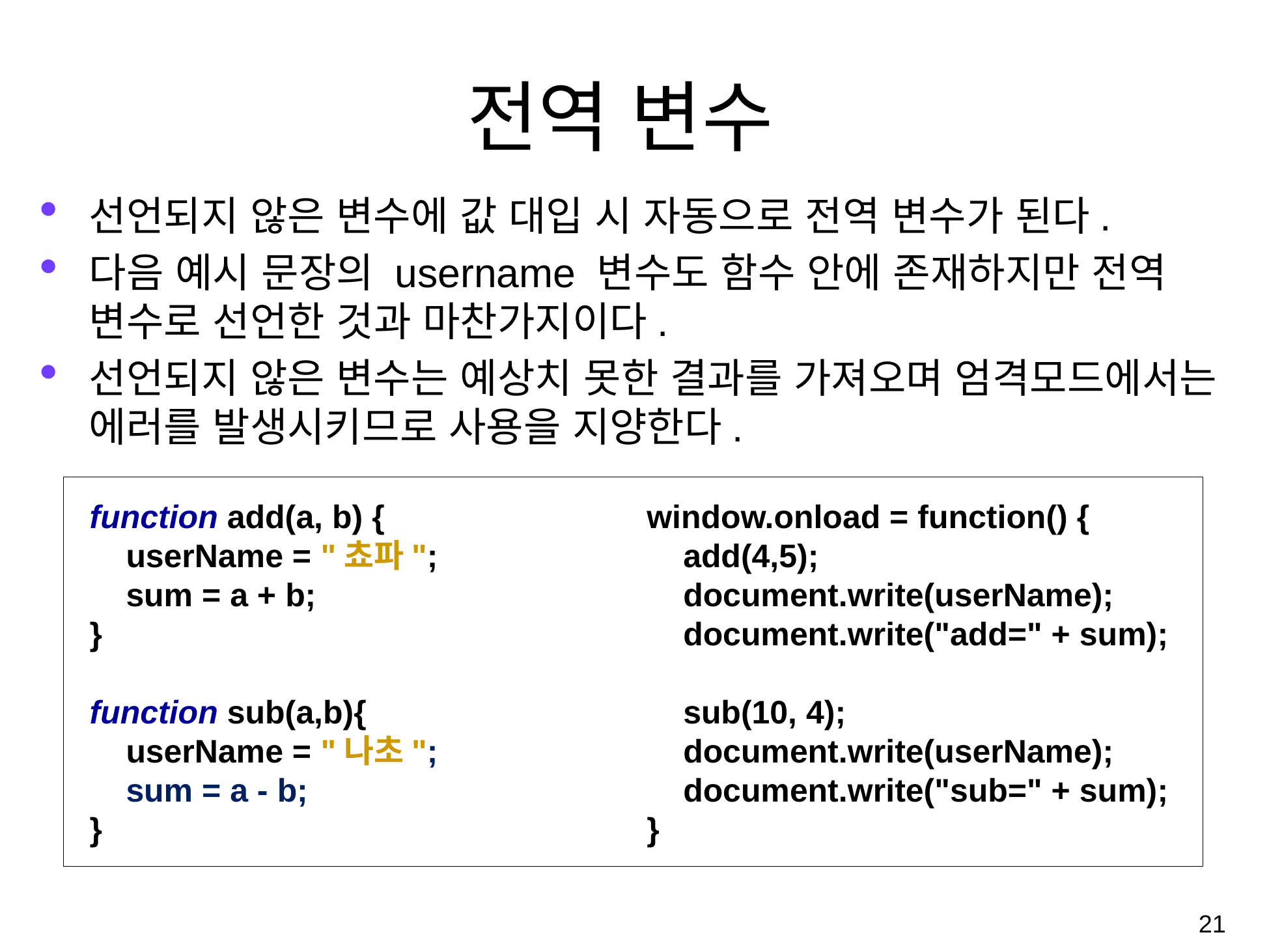

# 전역 변수
선언되지 않은 변수에 값 대입 시 자동으로 전역 변수가 된다.
다음 예시 문장의 username 변수도 함수 안에 존재하지만 전역 변수로 선언한 것과 마찬가지이다.
선언되지 않은 변수는 예상치 못한 결과를 가져오며 엄격모드에서는 에러를 발생시키므로 사용을 지양한다.
function add(a, b) {
    userName = "쵸파";
    sum = a + b;
}

function sub(a,b){
    userName = "나초";
    sum = a - b;
}
window.onload = function() {
    add(4,5);
    document.write(userName);
    document.write("add=" + sum);

    sub(10, 4);
    document.write(userName);
    document.write("sub=" + sum);
}
21